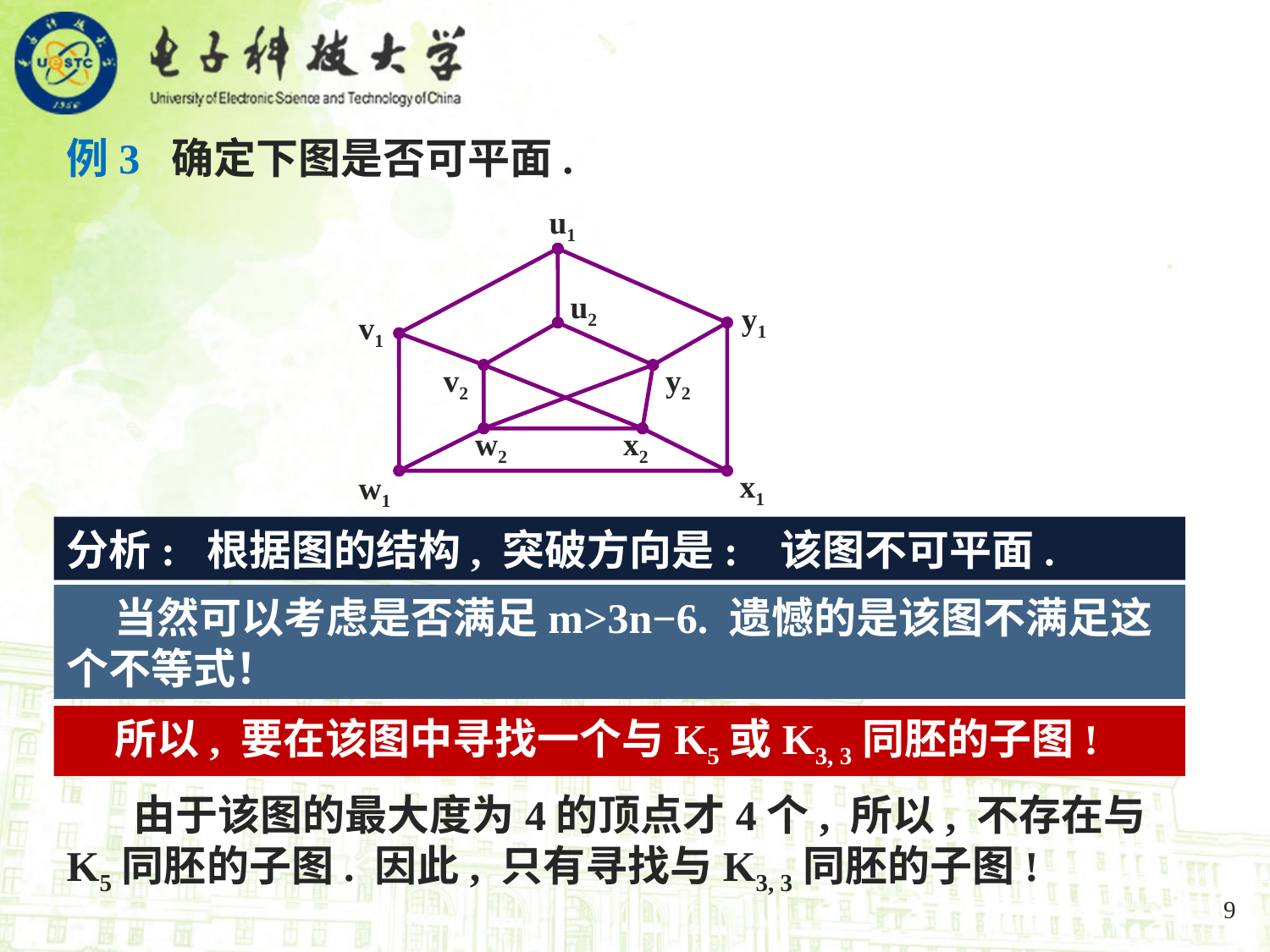

例3  确定下图是否可平面.
u1

u2
y1
v1

v2
y2

w2
x2

x1
w1

分析:  根据图的结构, 突破方向是:   该图不可平面.
    当然可以考虑是否满足m>3n−6. 遗憾的是该图不满足这个不等式！
    所以, 要在该图中寻找一个与K5或K3, 3同胚的子图!
      由于该图的最大度为4的顶点才4个, 所以, 不存在与K5同胚的子图. 因此, 只有寻找与K3, 3同胚的子图!
9